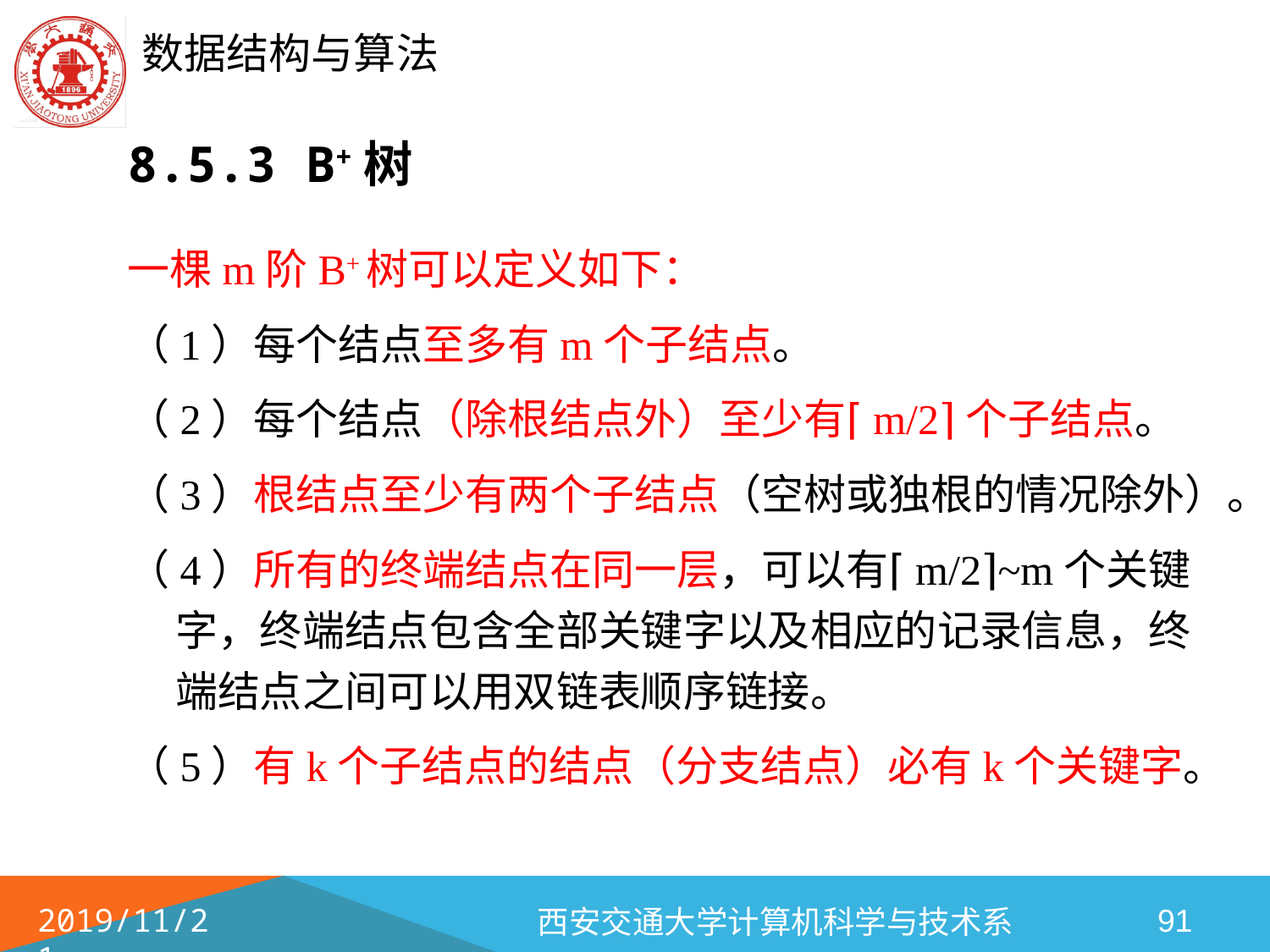

# 8.5.3 B+树
一棵m阶B+树可以定义如下：
（1）每个结点至多有m个子结点。
（2）每个结点（除根结点外）至少有⌈m/2⌉个子结点。
（3）根结点至少有两个子结点（空树或独根的情况除外）。
（4）所有的终端结点在同一层，可以有⌈m/2⌉~m个关键字，终端结点包含全部关键字以及相应的记录信息，终端结点之间可以用双链表顺序链接。
（5）有k个子结点的结点（分支结点）必有k个关键字。